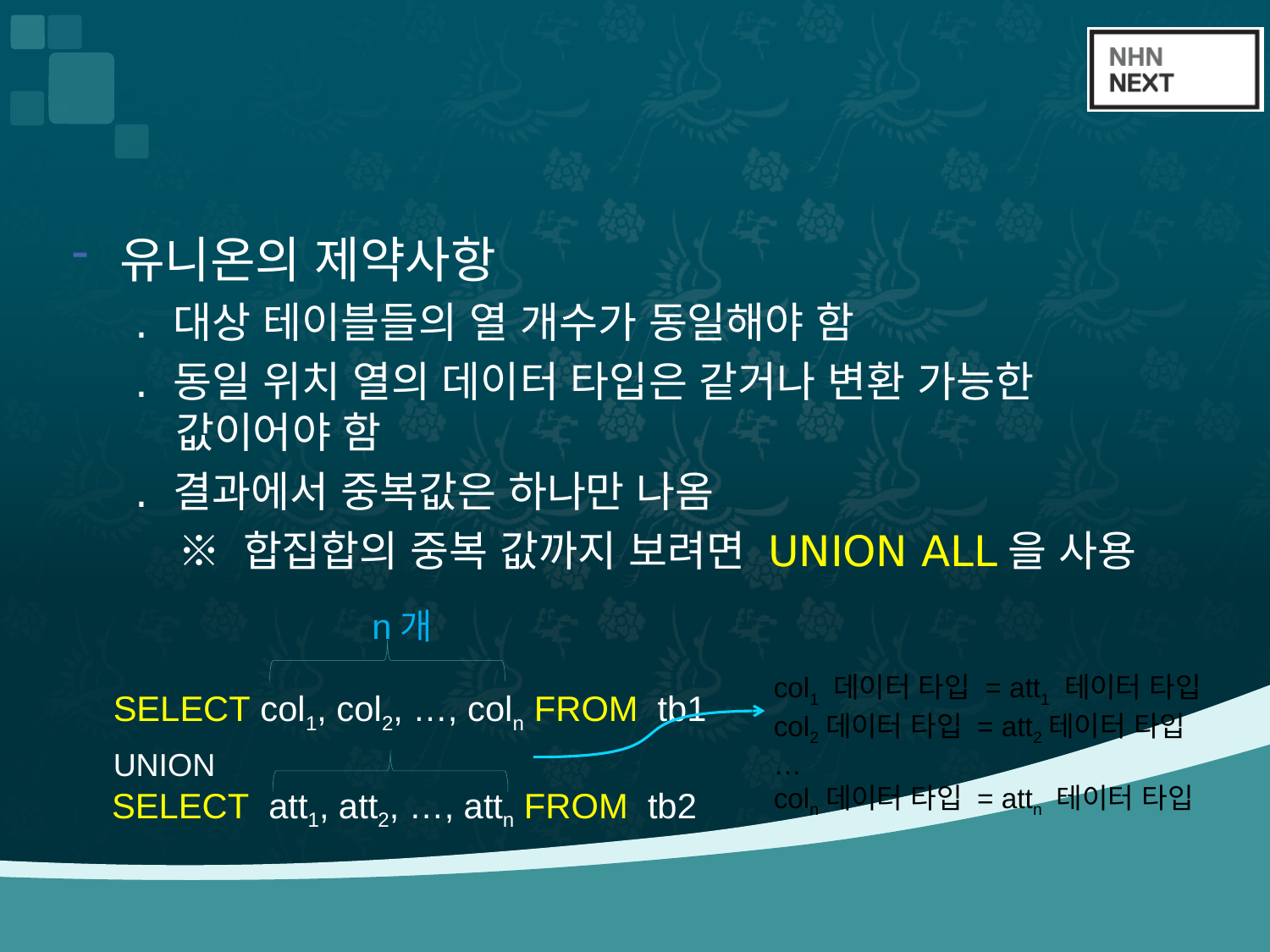

#
유니온의 제약사항
. 대상 테이블들의 열 개수가 동일해야 함
. 동일 위치 열의 데이터 타입은 같거나 변환 가능한 값이어야 함
. 결과에서 중복값은 하나만 나옴
         ※ 합집합의 중복 값까지 보려면 UNION ALL을 사용

n개

col1 데이터 타입 = att1 테이터 타입
col2데이터 타입 = att2테이터 타입
…
coln데이터 타입 = attn 테이터 타입

SELECT col1, col2, …, coln FROM  tb1

UNION
SELECT  att1, att2, …, attn FROM  tb2